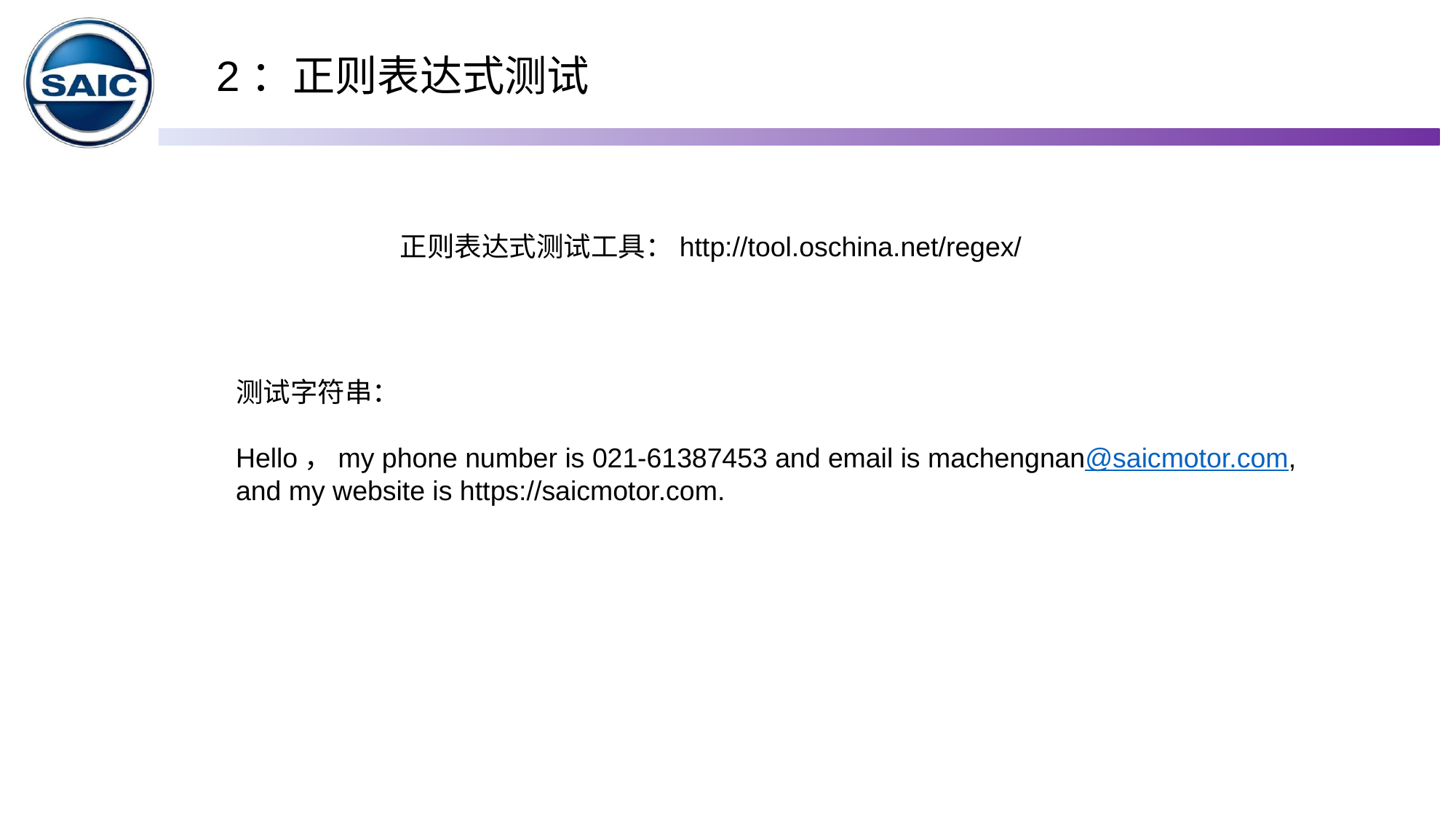

2：正则表达式测试
正则表达式测试工具：http://tool.oschina.net/regex/
测试字符串：

Hello，my phone number is 021-61387453 and email is machengnan@saicmotor.com, and my website is https://saicmotor.com.